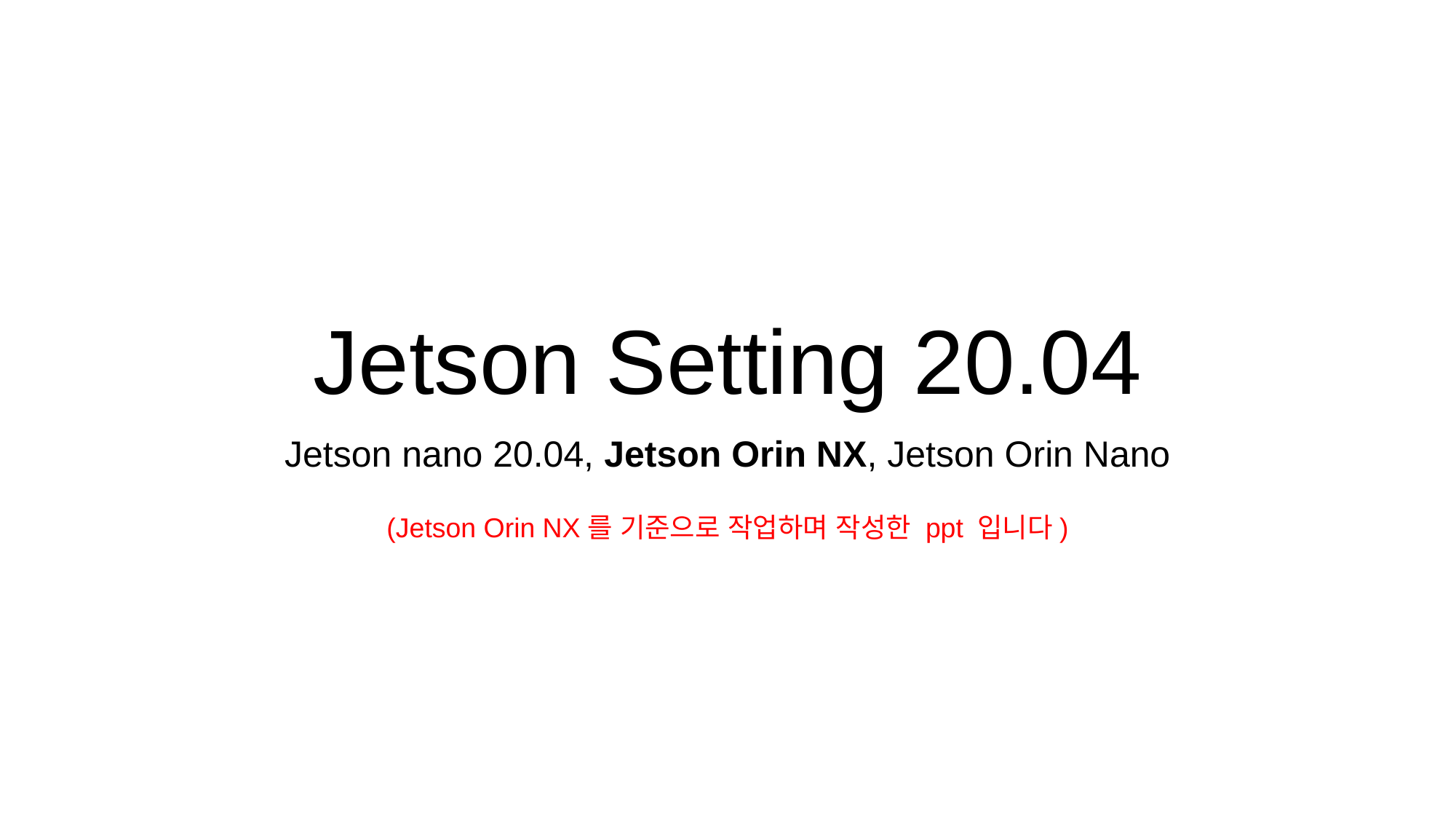

# Jetson Setting 20.04
Jetson nano 20.04, Jetson Orin NX, Jetson Orin Nano
(Jetson Orin NX를 기준으로 작업하며 작성한 ppt 입니다)